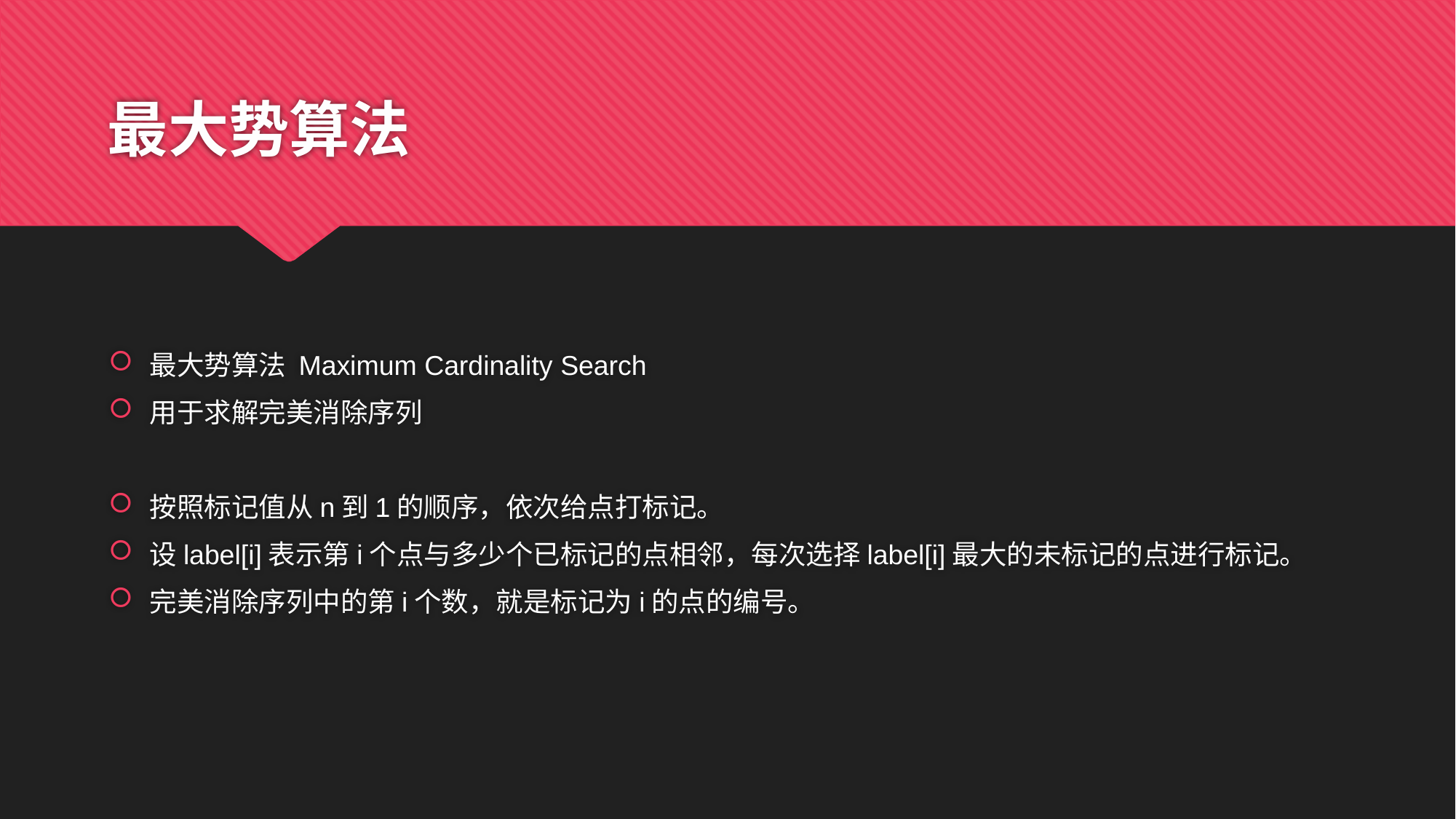

# 最大势算法
最大势算法 Maximum Cardinality Search
用于求解完美消除序列

按照标记值从n到1的顺序，依次给点打标记。
设label[i]表示第i个点与多少个已标记的点相邻，每次选择label[i]最大的未标记的点进行标记。
完美消除序列中的第i个数，就是标记为i的点的编号。